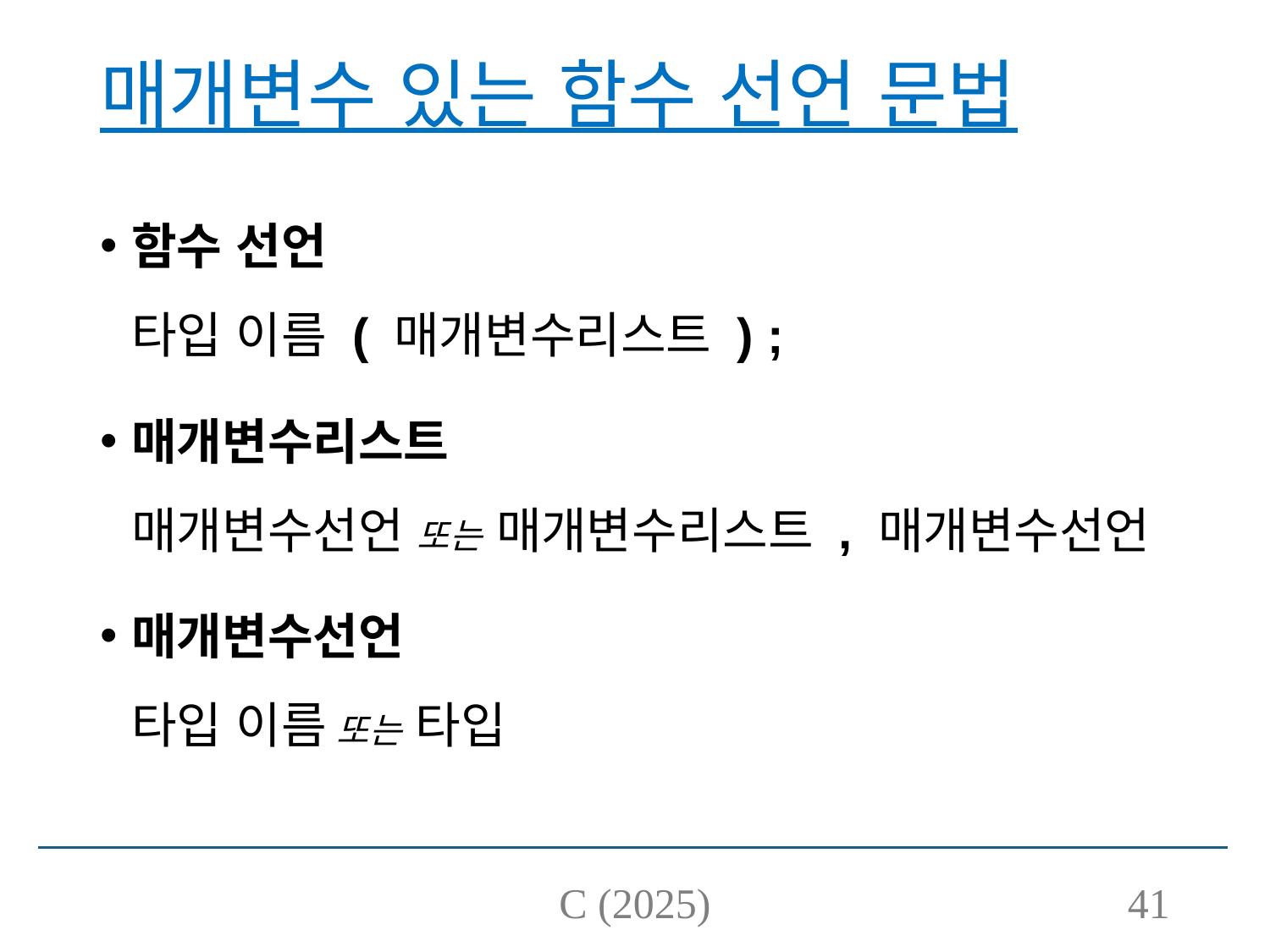

# 매개변수 있는 함수 선언 문법
함수 선언
타입 이름 ( 매개변수리스트 ) ;
매개변수리스트
매개변수선언 또는 매개변수리스트 , 매개변수선언
매개변수선언
타입 이름 또는 타입
C (2025)
41